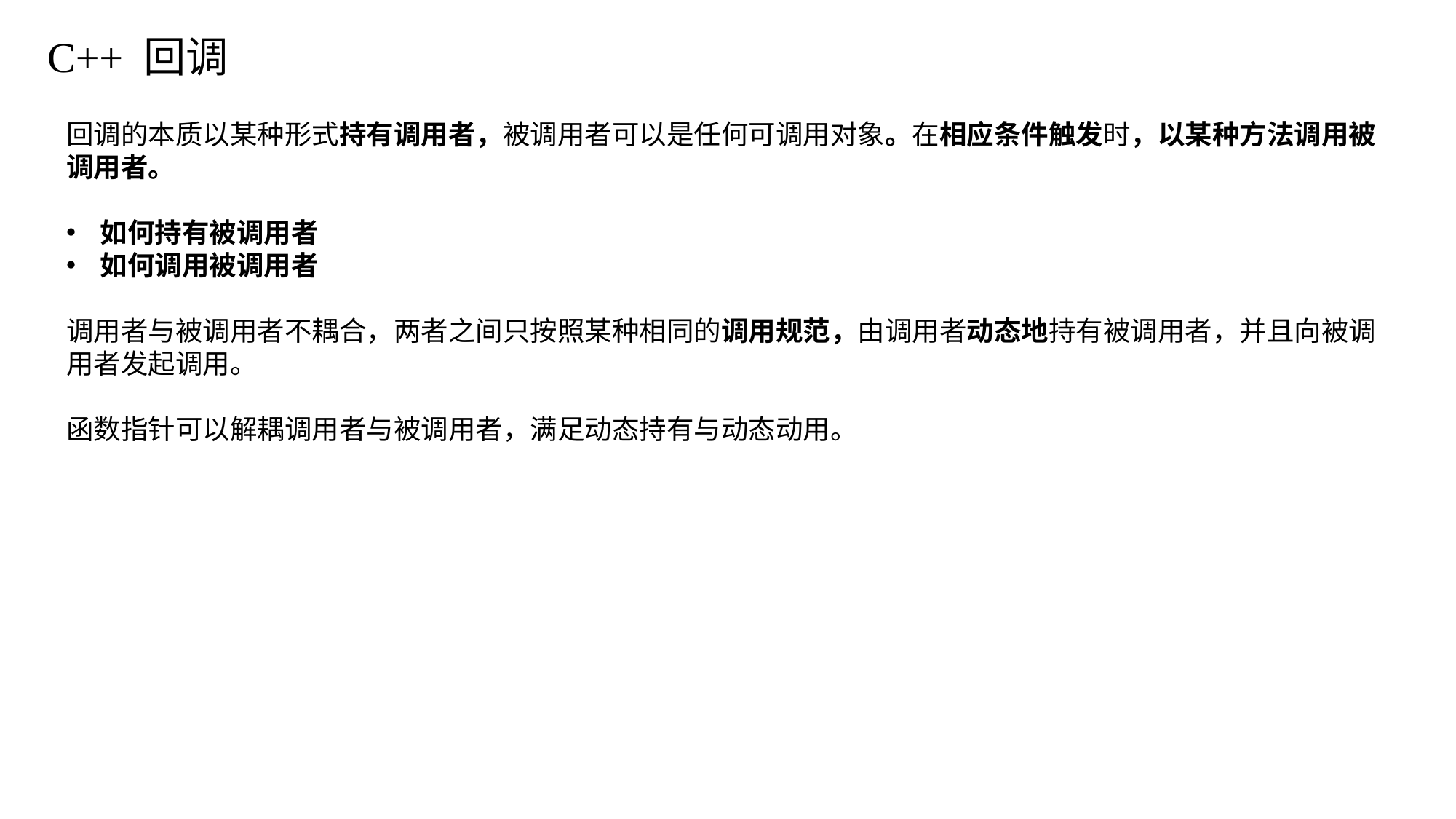

C++ 回调
回调的本质以某种形式持有调用者，被调用者可以是任何可调用对象。在相应条件触发时，以某种方法调用被调用者。

如何持有被调用者
如何调用被调用者

调用者与被调用者不耦合，两者之间只按照某种相同的调用规范，由调用者动态地持有被调用者，并且向被调用者发起调用。

函数指针可以解耦调用者与被调用者，满足动态持有与动态动用。